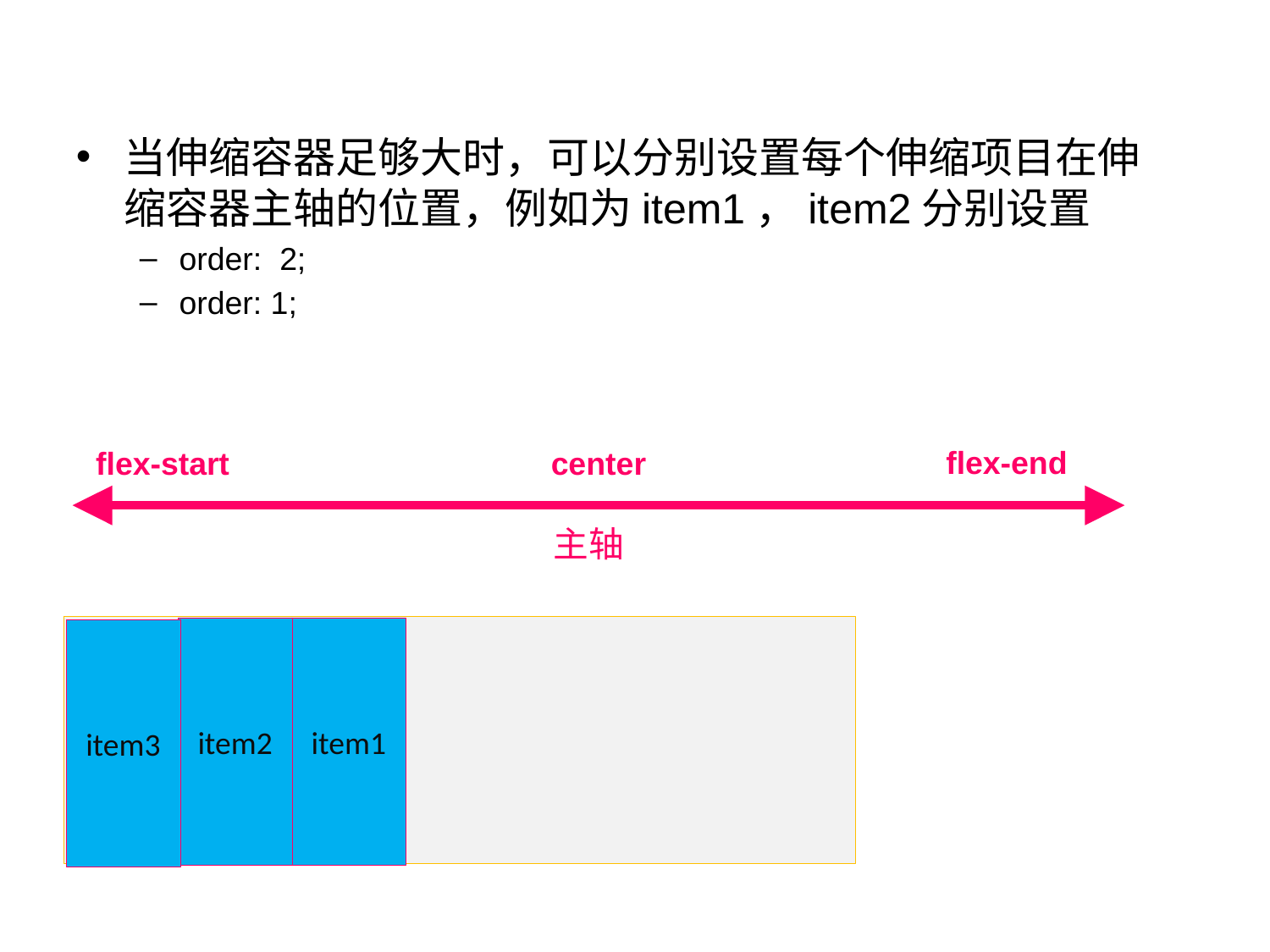

#
当伸缩容器足够大时，可以分别设置每个伸缩项目在伸缩容器主轴的位置，例如为item1，item2分别设置
order:  2;
order: 1;

flex-end
flex-start
center
主轴

item2
item1
item3